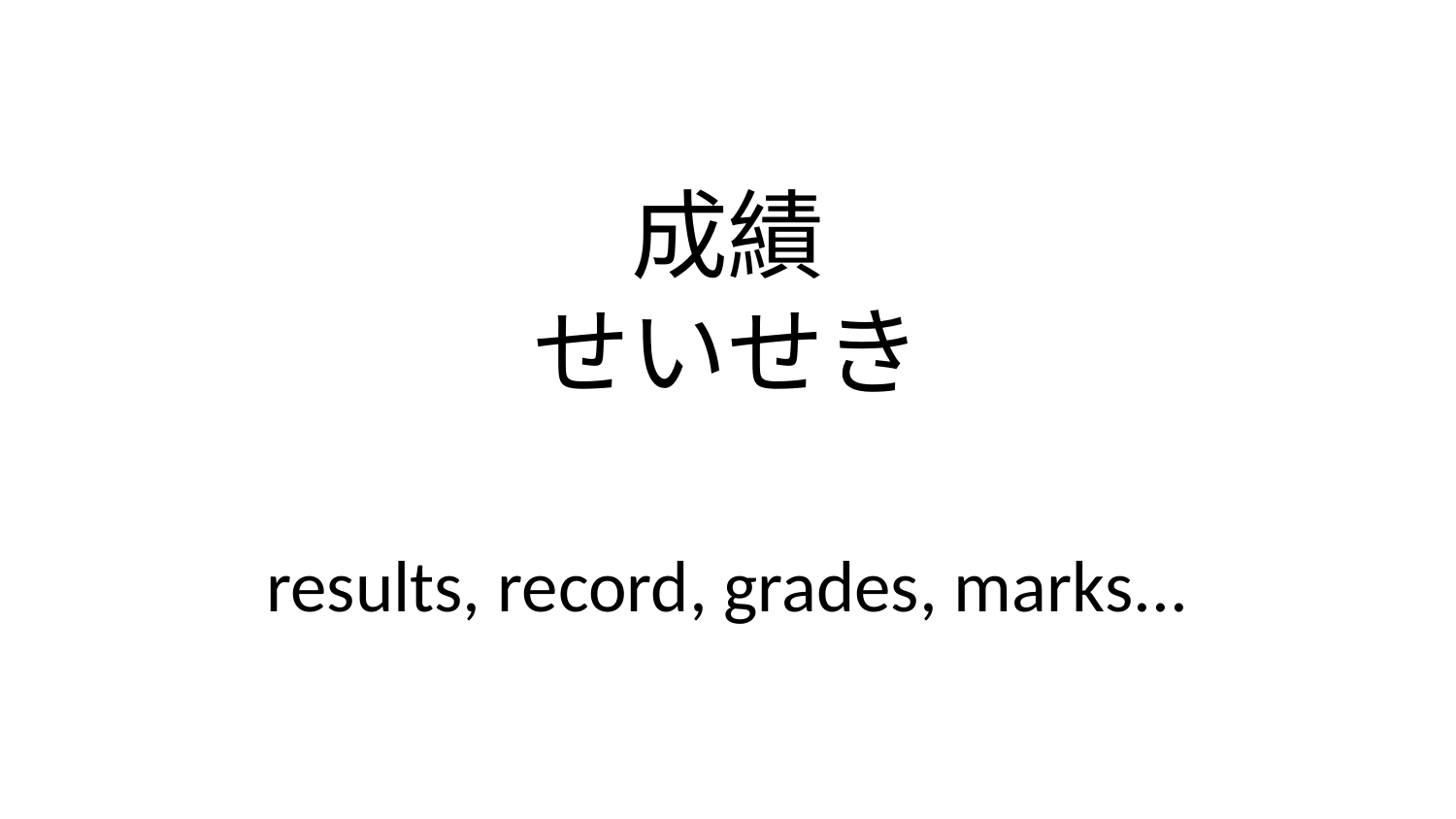

成績
せいせき
results, record, grades, marks...
61-62